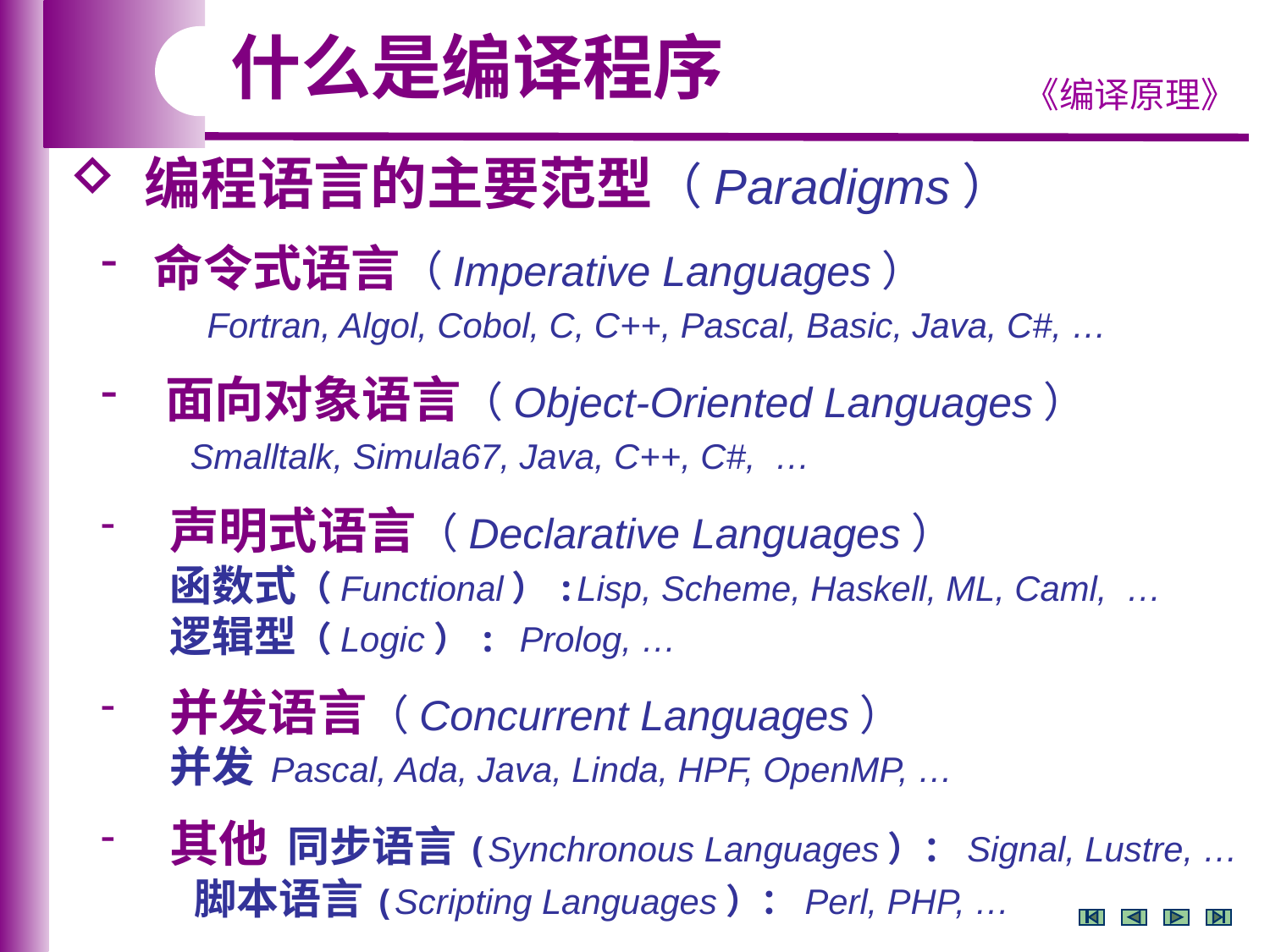

什么是编译程序
 编程语言的主要范型（Paradigms）

 命令式语言（Imperative Languages）
   Fortran, Algol, Cobol, C, C++, Pascal, Basic, Java, C#, …

  面向对象语言（Object-Oriented Languages）
     Smalltalk, Simula67, Java, C++, C#,  …

   声明式语言（Declarative Languages）
   函数式（Functional）:Lisp, Scheme, Haskell, ML, Caml,  …
   逻辑型（Logic）: Prolog, …

   并发语言（Concurrent Languages）
   并发 Pascal, Ada, Java, Linda, HPF, OpenMP, …

   其他  同步语言(Synchronous Languages）：Signal, Lustre, …
       脚本语言(Scripting Languages）：Perl, PHP, …